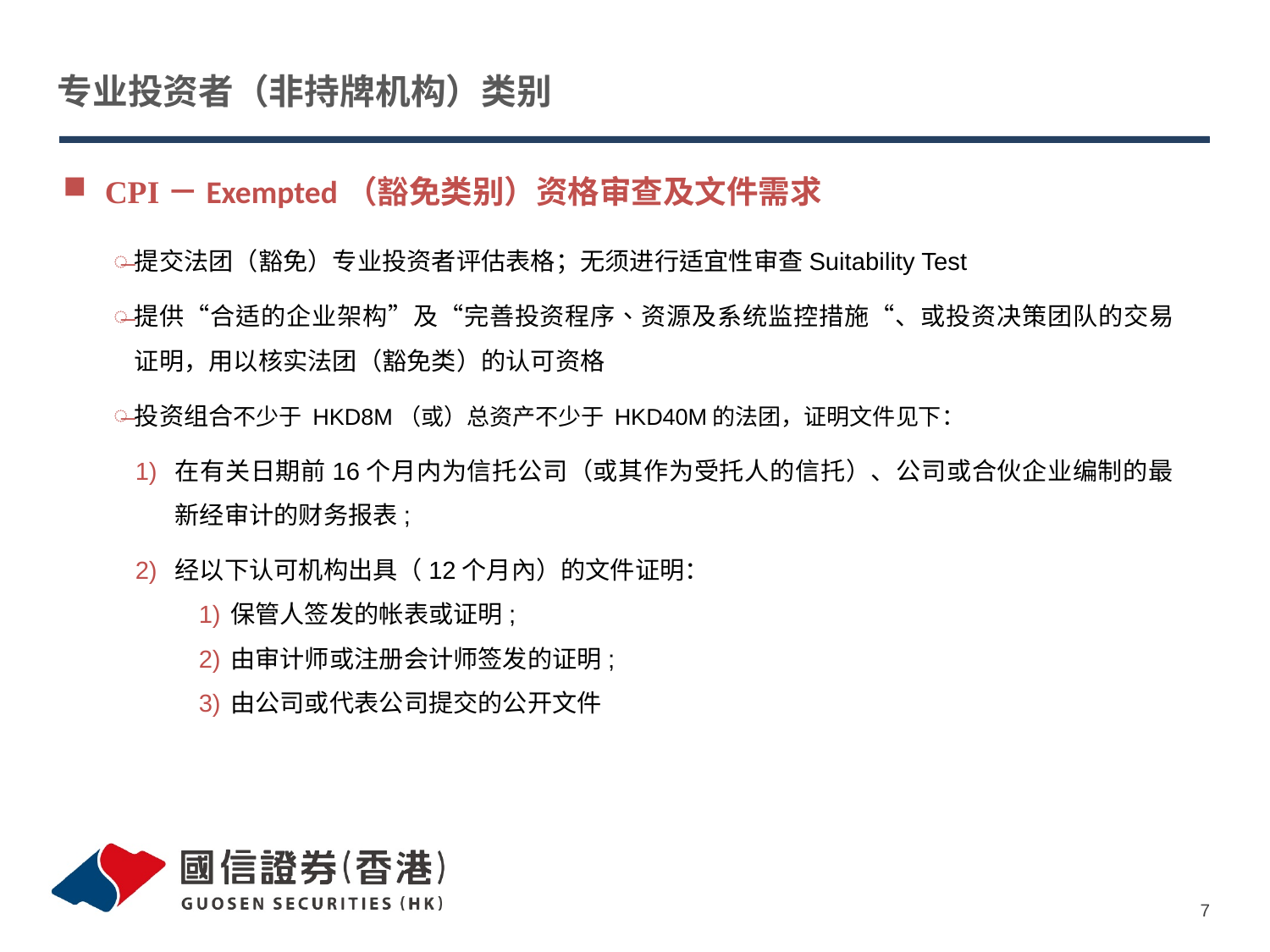

# 专业投资者（非持牌机构）类别
CPI－Exempted（豁免类别）资格审查及文件需求

提交法团（豁免）专业投资者评估表格；无须进行适宜性审查Suitability Test
提供“合适的企业架构”及“完善投资程序、资源及系统监控措施“、或投资决策团队的交易证明，用以核实法团（豁免类）的认可资格
投资组合不少于 HKD8M（或）总资产不少于 HKD40M的法团，证明文件见下：
在有关日期前16个月内为信托公司（或其作为受托人的信托）、公司或合伙企业编制的最新经审计的财务报表;
经以下认可机构出具（12个月內）的文件证明：
保管人签发的帐表或证明;
由审计师或注册会计师签发的证明;
由公司或代表公司提交的公开文件